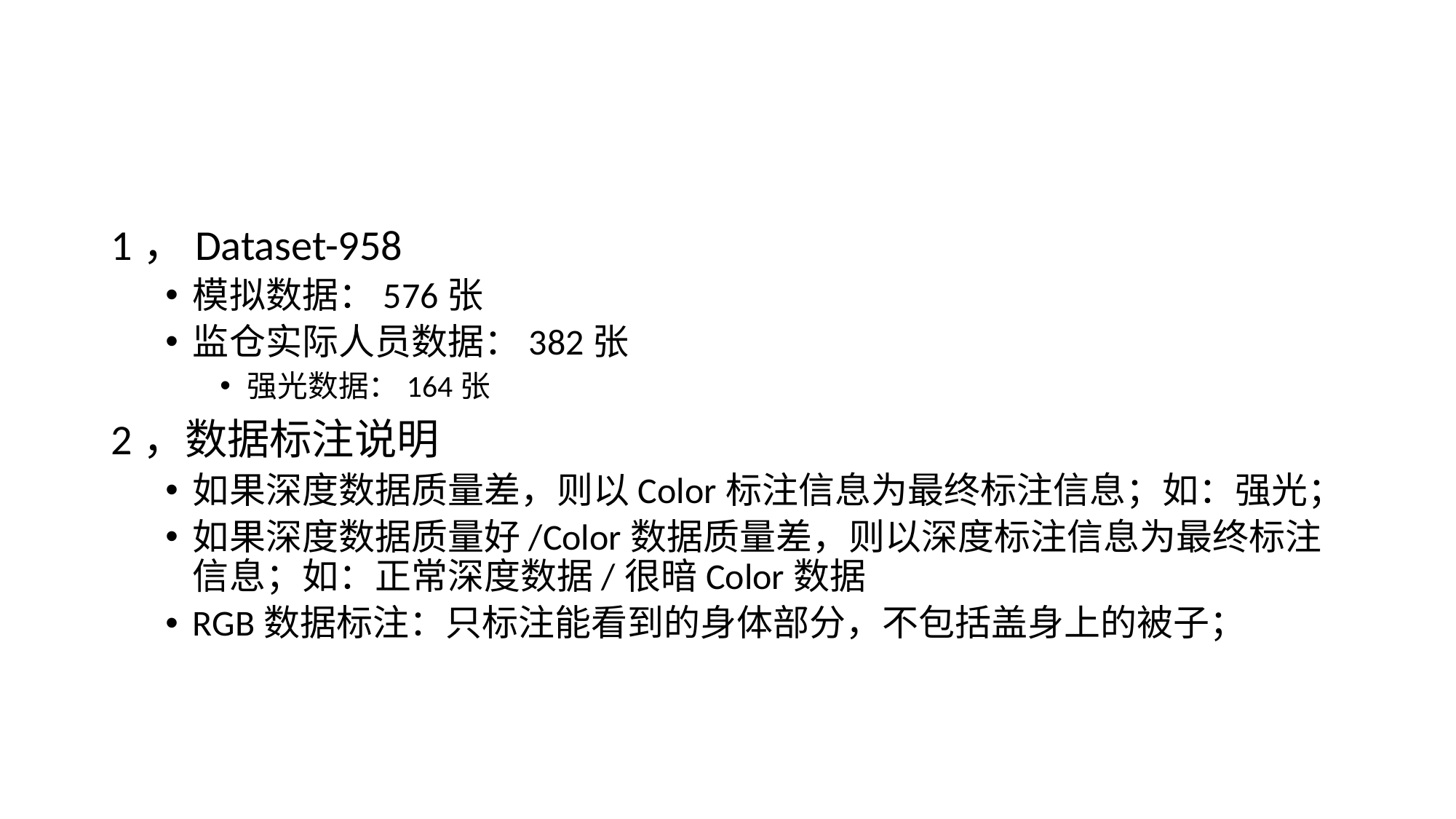

#
1，Dataset-958
模拟数据：576张
监仓实际人员数据：382张
强光数据：164张
2，数据标注说明
如果深度数据质量差，则以Color标注信息为最终标注信息；如：强光；
如果深度数据质量好/Color数据质量差，则以深度标注信息为最终标注信息；如：正常深度数据/很暗Color数据
RGB数据标注：只标注能看到的身体部分，不包括盖身上的被子；